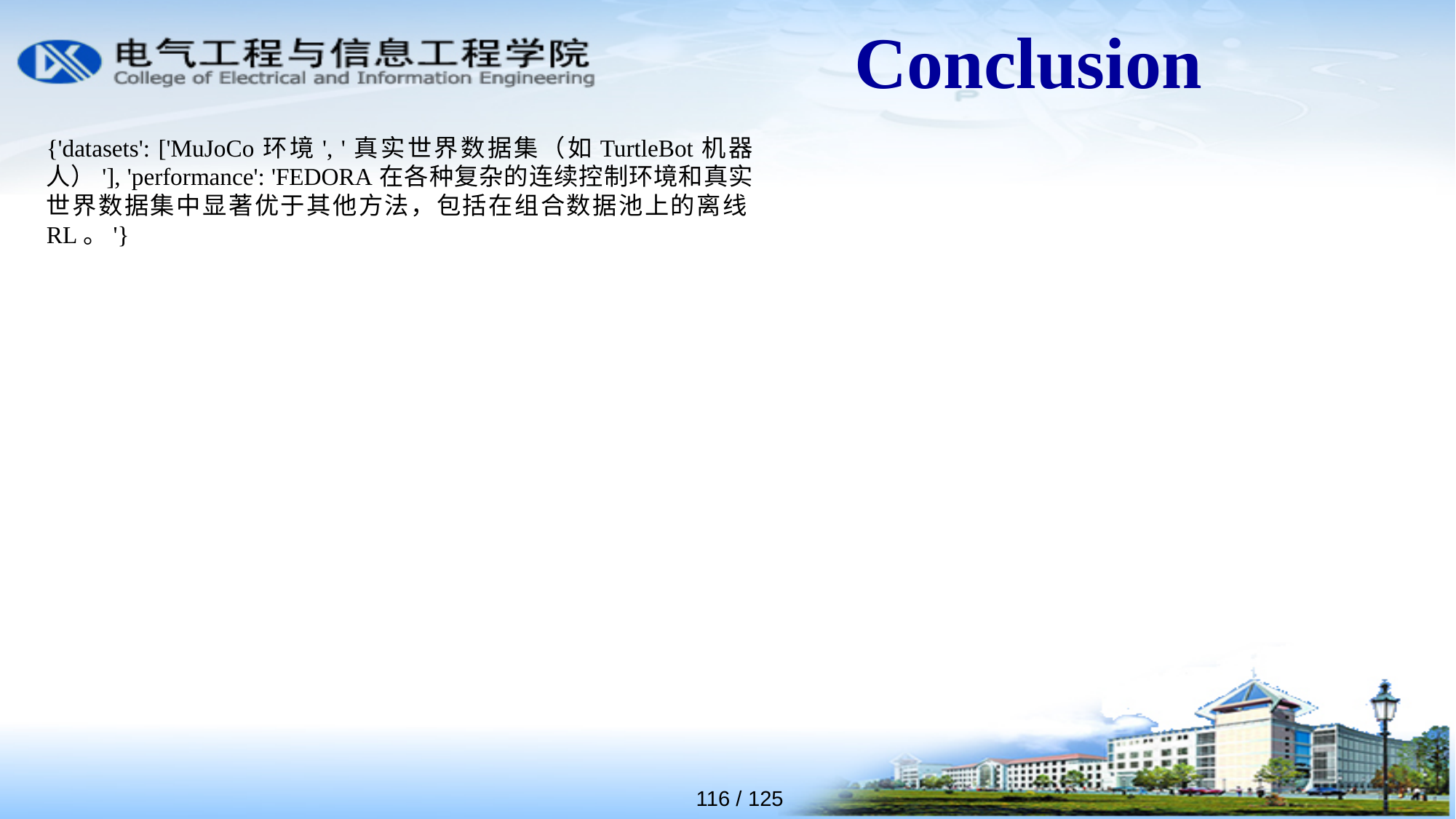

Conclusion
{'datasets': ['MuJoCo环境', '真实世界数据集（如TurtleBot机器人）'], 'performance': 'FEDORA在各种复杂的连续控制环境和真实世界数据集中显著优于其他方法，包括在组合数据池上的离线RL。'}
116 / 125